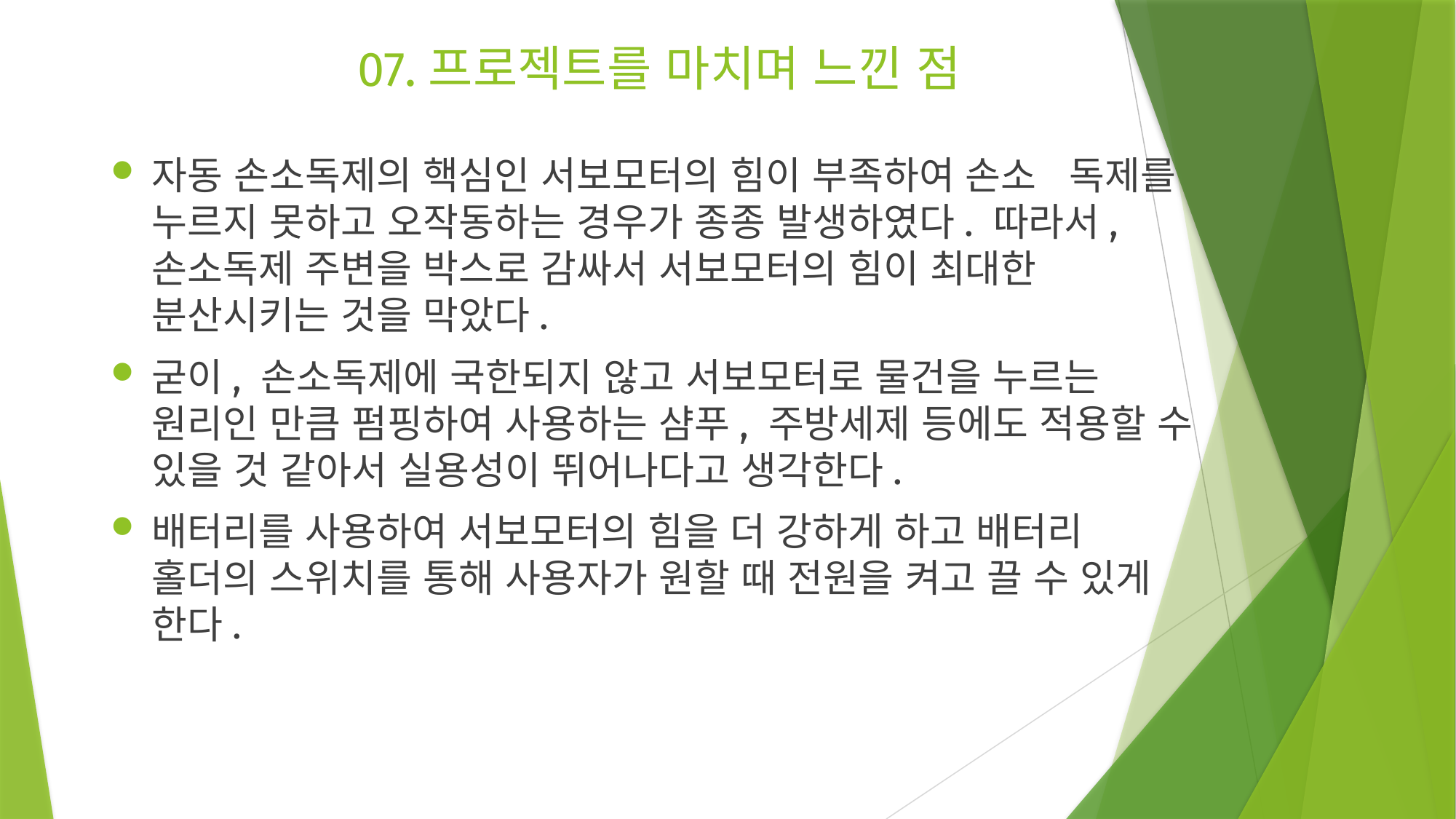

# 07.프로젝트를 마치며 느낀 점
자동 손소독제의 핵심인 서보모터의 힘이 부족하여 손소   독제를 누르지 못하고 오작동하는 경우가 종종 발생하였다. 따라서, 손소독제 주변을 박스로 감싸서 서보모터의 힘이 최대한 분산시키는 것을 막았다.
굳이, 손소독제에 국한되지 않고 서보모터로 물건을 누르는 원리인 만큼 펌핑하여 사용하는 샴푸, 주방세제 등에도 적용할 수 있을 것 같아서 실용성이 뛰어나다고 생각한다.
배터리를 사용하여 서보모터의 힘을 더 강하게 하고 배터리 홀더의 스위치를 통해 사용자가 원할 때 전원을 켜고 끌 수 있게 한다.